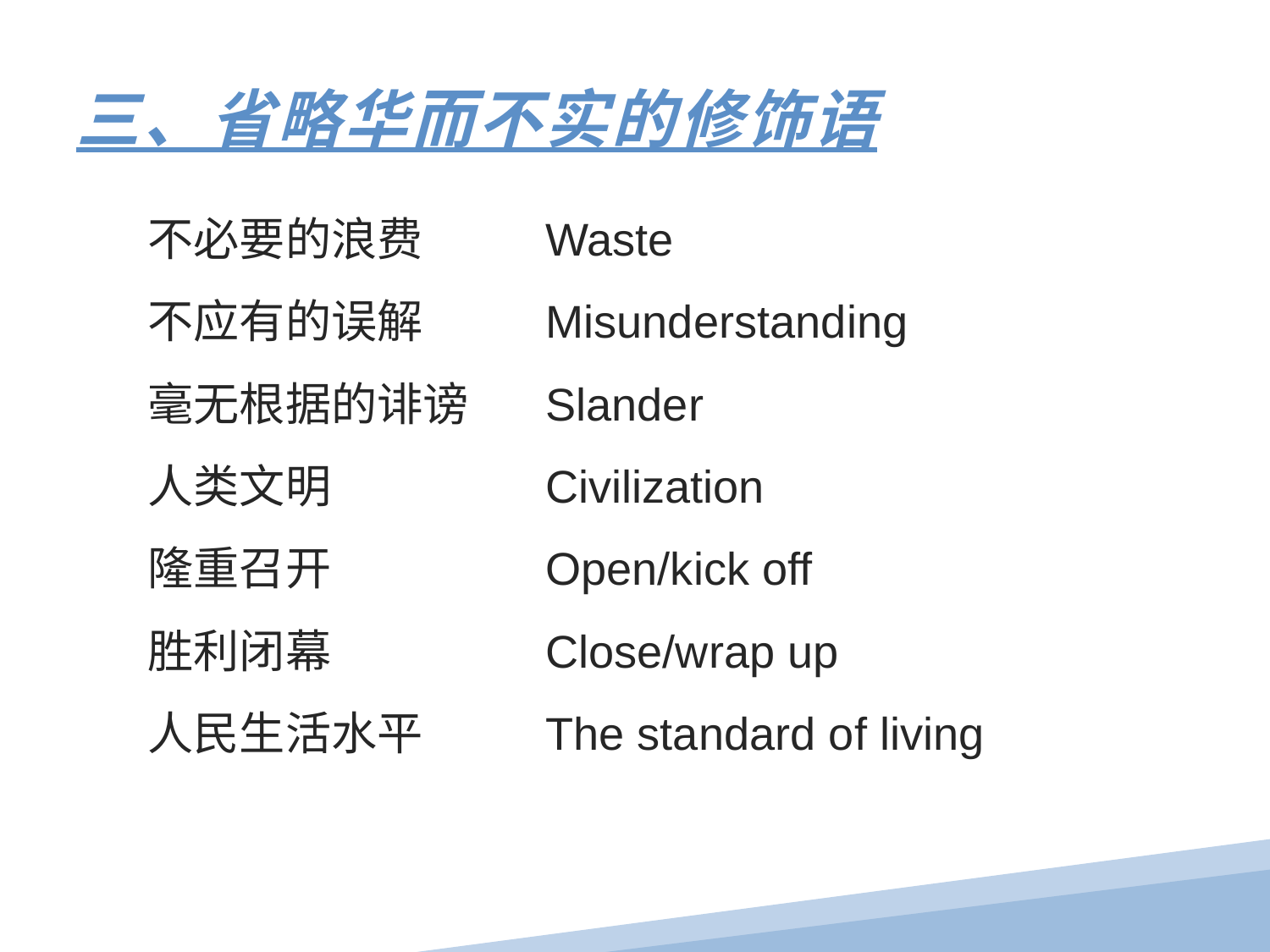

三、省略华而不实的修饰语
不必要的浪费
不应有的误解
毫无根据的诽谤
人类文明
隆重召开
胜利闭幕
人民生活水平
Waste
Misunderstanding
Slander
Civilization
Open/kick off
Close/wrap up
The standard of living